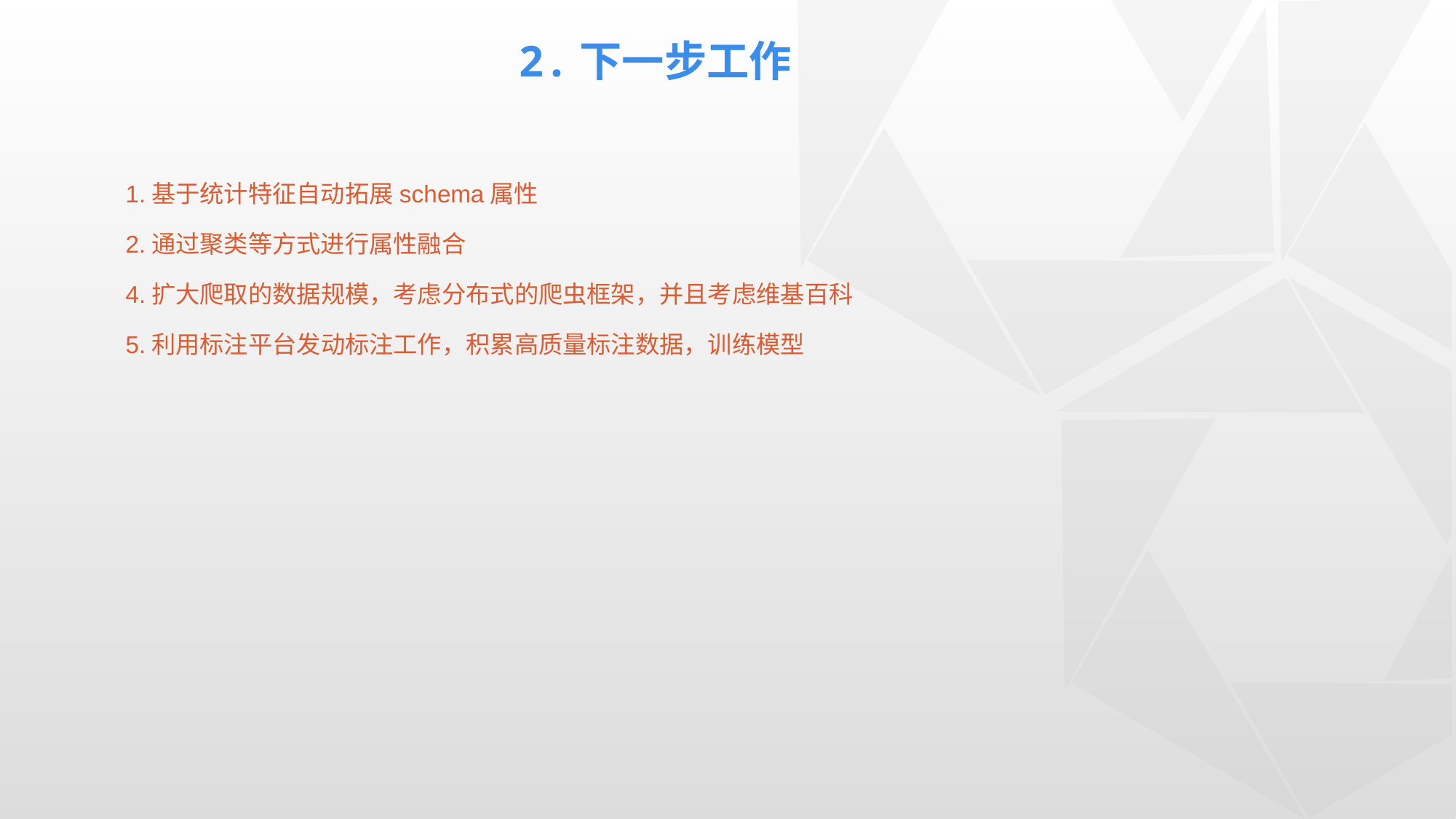

# 2.下一步工作
1.基于统计特征自动拓展schema属性
2.通过聚类等方式进行属性融合
4.扩大爬取的数据规模，考虑分布式的爬虫框架，并且考虑维基百科
5.利用标注平台发动标注工作，积累高质量标注数据，训练模型